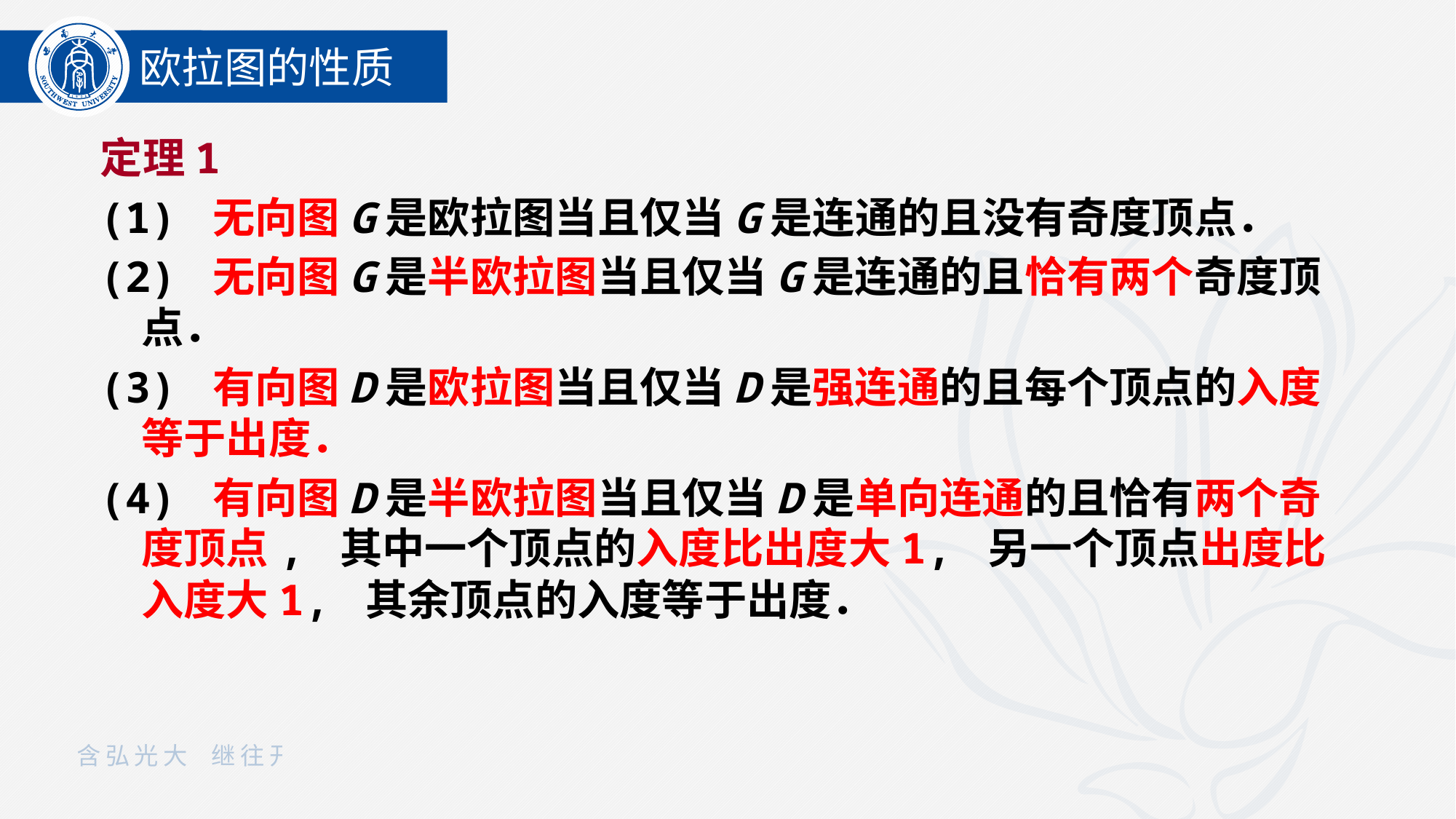

欧拉图的性质
定理1
(1) 无向图G是欧拉图当且仅当G是连通的且没有奇度顶点．
(2) 无向图G是半欧拉图当且仅当G是连通的且恰有两个奇度顶点．
(3) 有向图D是欧拉图当且仅当D是强连通的且每个顶点的入度等于出度．
(4) 有向图D是半欧拉图当且仅当D是单向连通的且恰有两个奇度顶点, 其中一个顶点的入度比出度大1, 另一个顶点出度比入度大1, 其余顶点的入度等于出度．